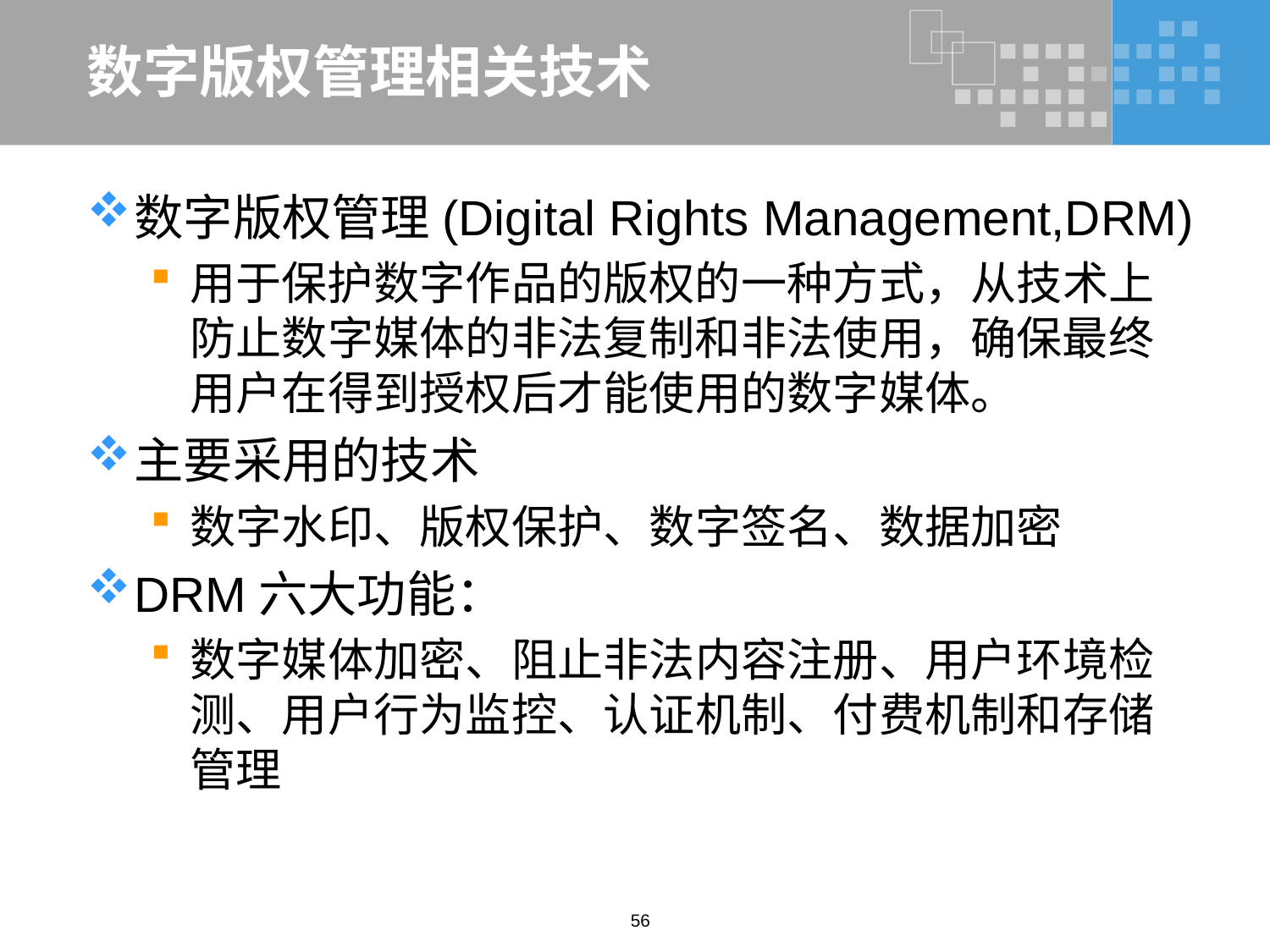

# 数字版权管理相关技术
数字版权管理(Digital Rights Management,DRM)
用于保护数字作品的版权的一种方式，从技术上防止数字媒体的非法复制和非法使用，确保最终用户在得到授权后才能使用的数字媒体。
主要采用的技术
数字水印、版权保护、数字签名、数据加密
DRM六大功能：
数字媒体加密、阻止非法内容注册、用户环境检测、用户行为监控、认证机制、付费机制和存储管理

56